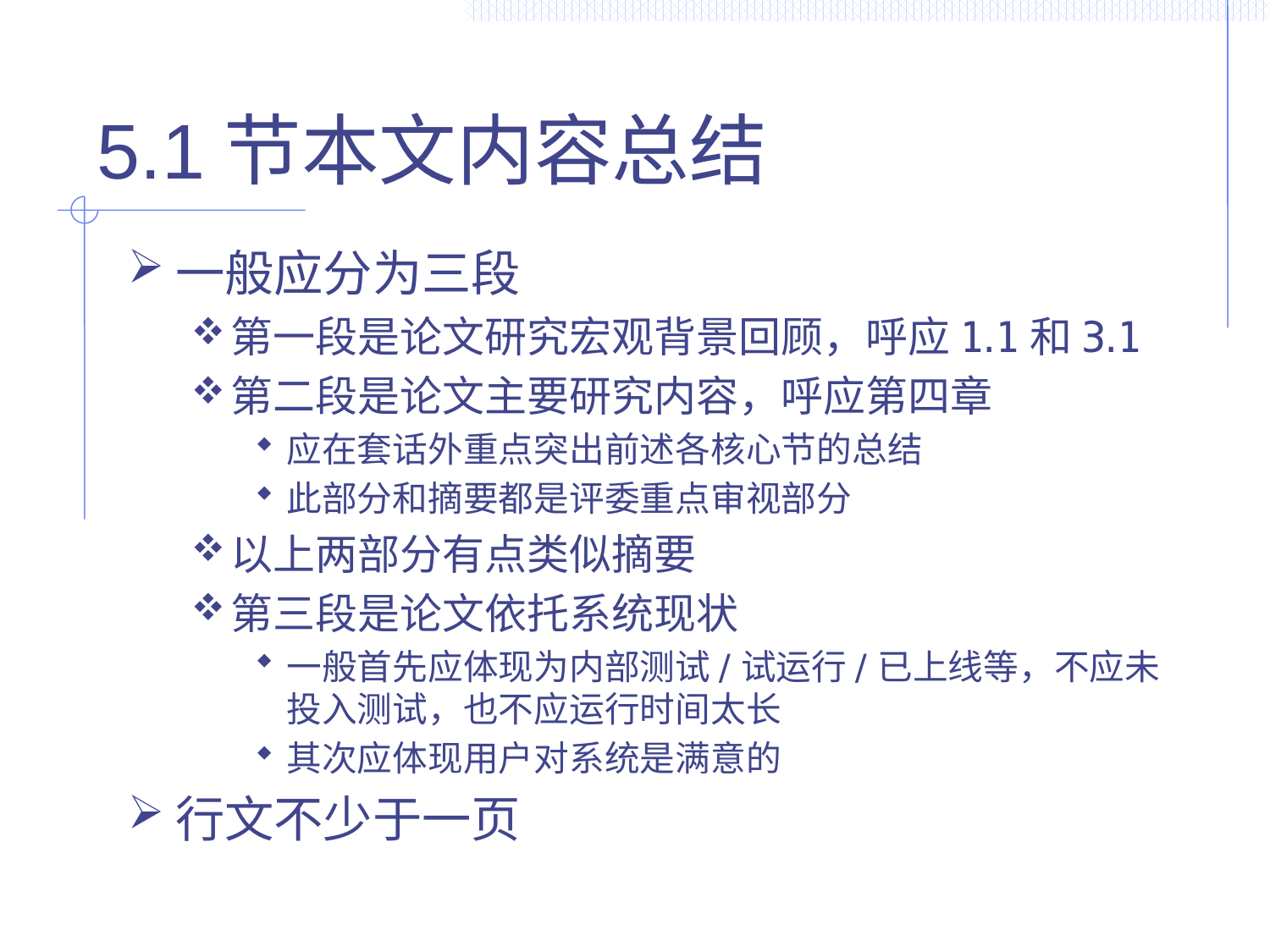

# 5.1节本文内容总结
一般应分为三段
第一段是论文研究宏观背景回顾，呼应1.1和3.1
第二段是论文主要研究内容，呼应第四章
应在套话外重点突出前述各核心节的总结
此部分和摘要都是评委重点审视部分
以上两部分有点类似摘要
第三段是论文依托系统现状
一般首先应体现为内部测试/试运行/已上线等，不应未投入测试，也不应运行时间太长
其次应体现用户对系统是满意的
行文不少于一页